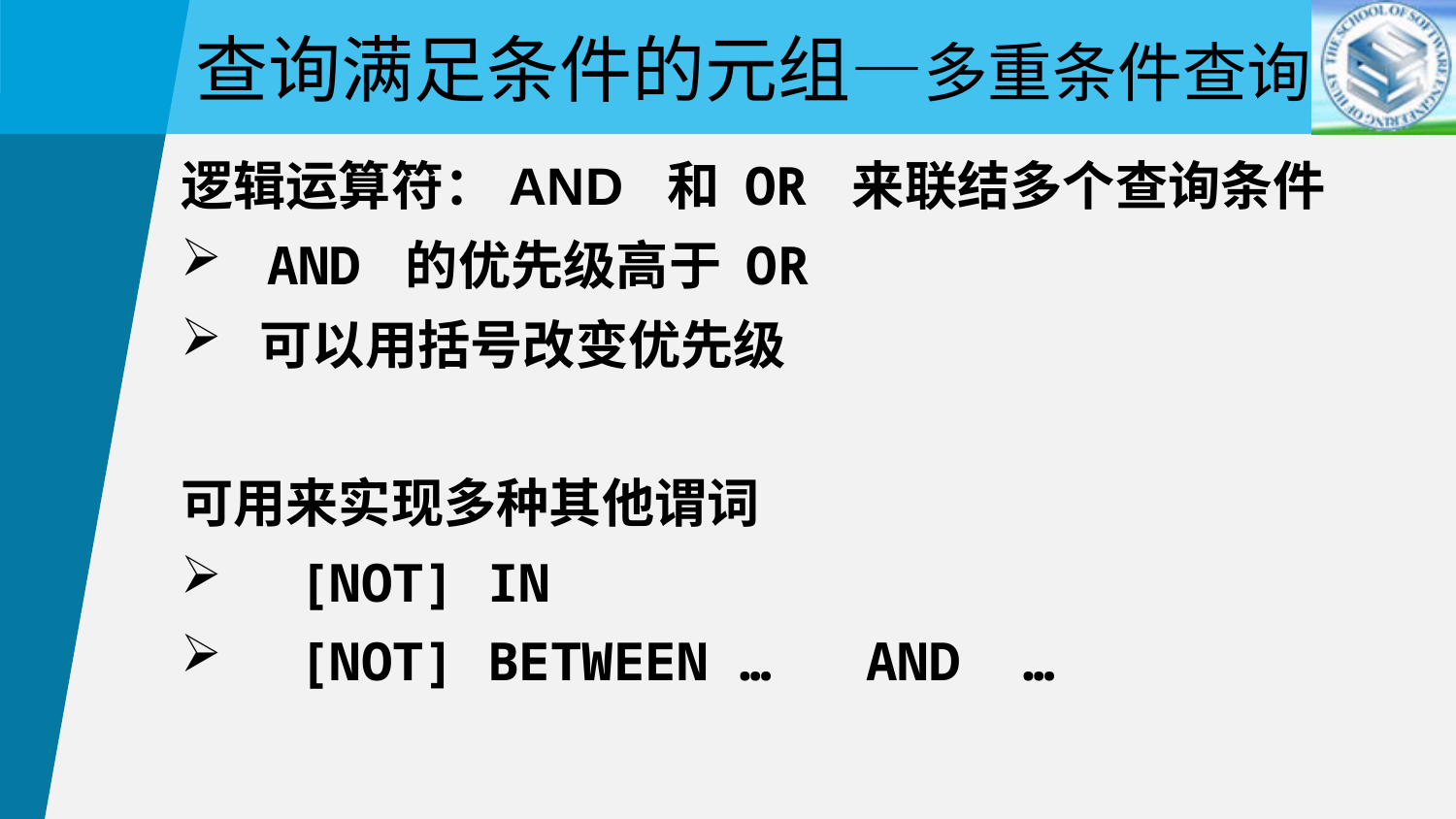

查询满足条件的元组—多重条件查询
逻辑运算符：AND 和 OR 来联结多个查询条件
 AND 的优先级高于 OR
 可以用括号改变优先级

可用来实现多种其他谓词
  [NOT] IN
  [NOT] BETWEEN …   AND  …